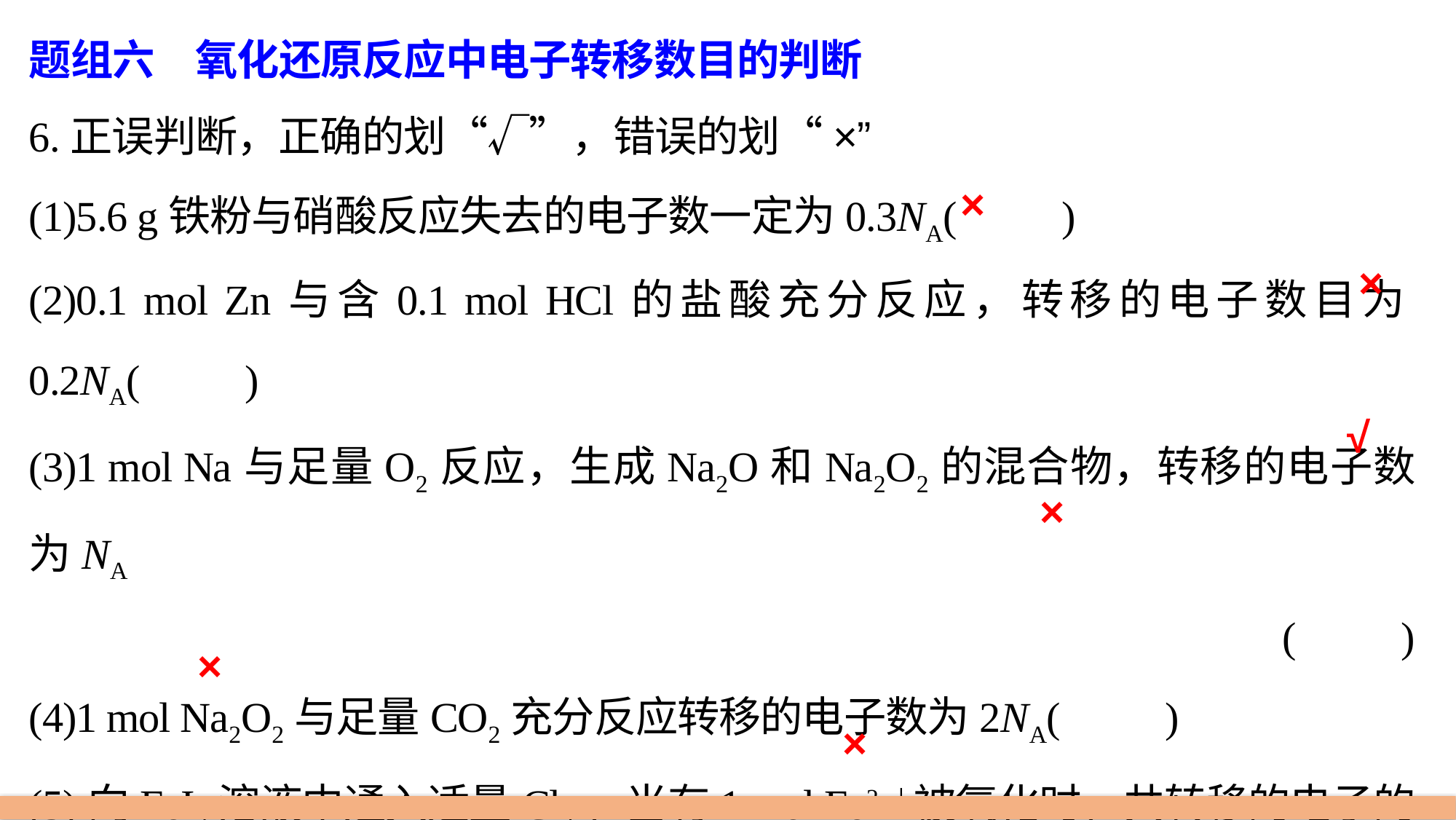

题组六　氧化还原反应中电子转移数目的判断
6.正误判断，正确的划“√”，错误的划“×”
(1)5.6 g铁粉与硝酸反应失去的电子数一定为0.3NA(　　)
(2)0.1 mol Zn与含0.1 mol HCl的盐酸充分反应，转移的电子数目为0.2NA(　　)
(3)1 mol Na与足量O2反应，生成Na2O和Na2O2的混合物，转移的电子数为NA
(　　)
(4)1 mol Na2O2与足量CO2充分反应转移的电子数为2NA(　　)
(5)向FeI2溶液中通入适量Cl2，当有1 mol Fe2＋被氧化时，共转移的电子的数目为NA(　　)
(6)1 mol Cl2参加反应转移电子数一定为2NA(　　)
×
×
√
×
×
×